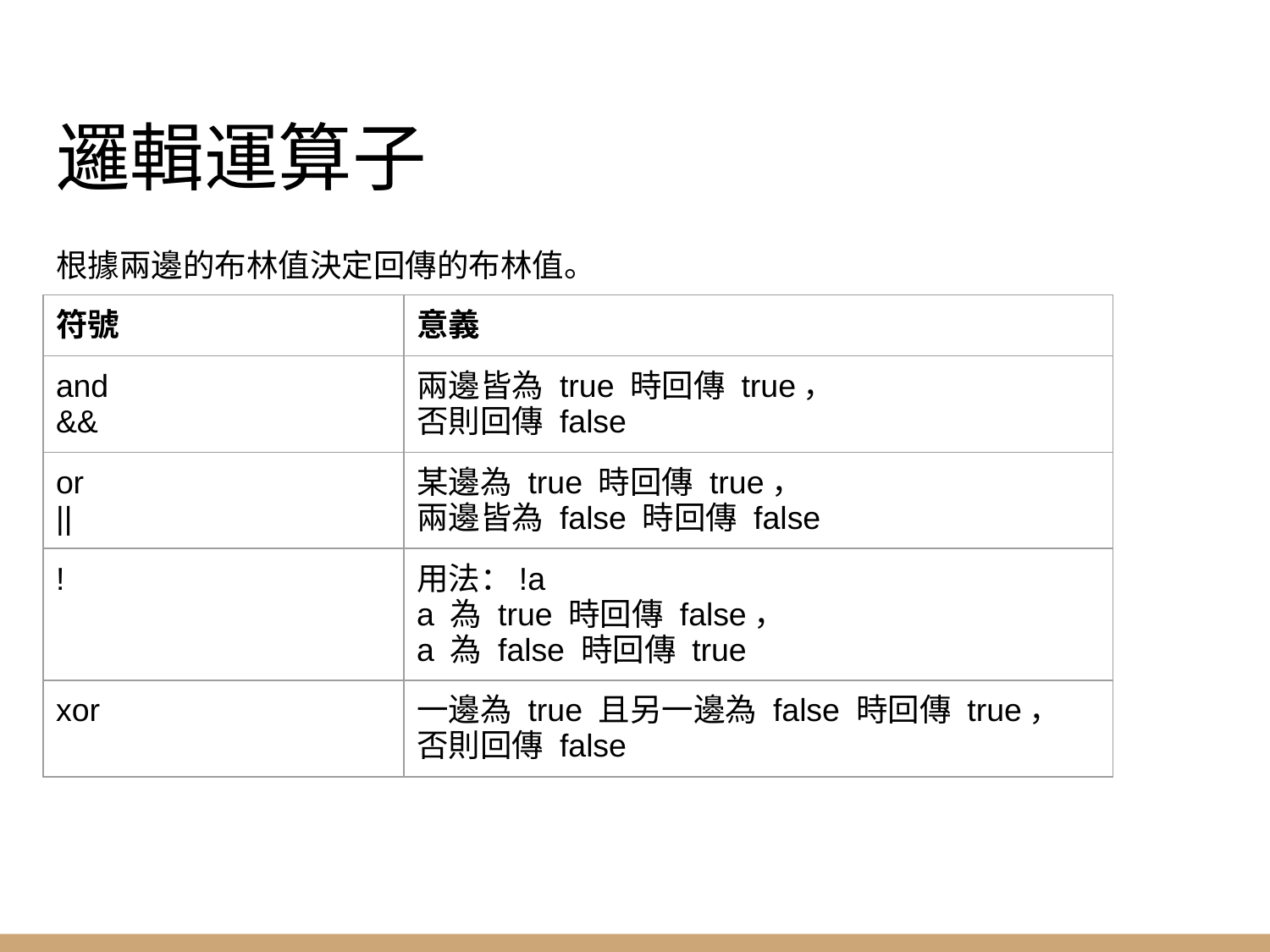

# 邏輯運算子
根據兩邊的布林值決定回傳的布林值。
| 符號 | 意義 |
| --- | --- |
| and && | 兩邊皆為 true 時回傳 true， 否則回傳 false |
| or || | 某邊為 true 時回傳 true， 兩邊皆為 false 時回傳 false |
| ! | 用法：!a a 為 true 時回傳 false， a 為 false 時回傳 true |
| xor | 一邊為 true 且另一邊為 false 時回傳 true， 否則回傳 false |